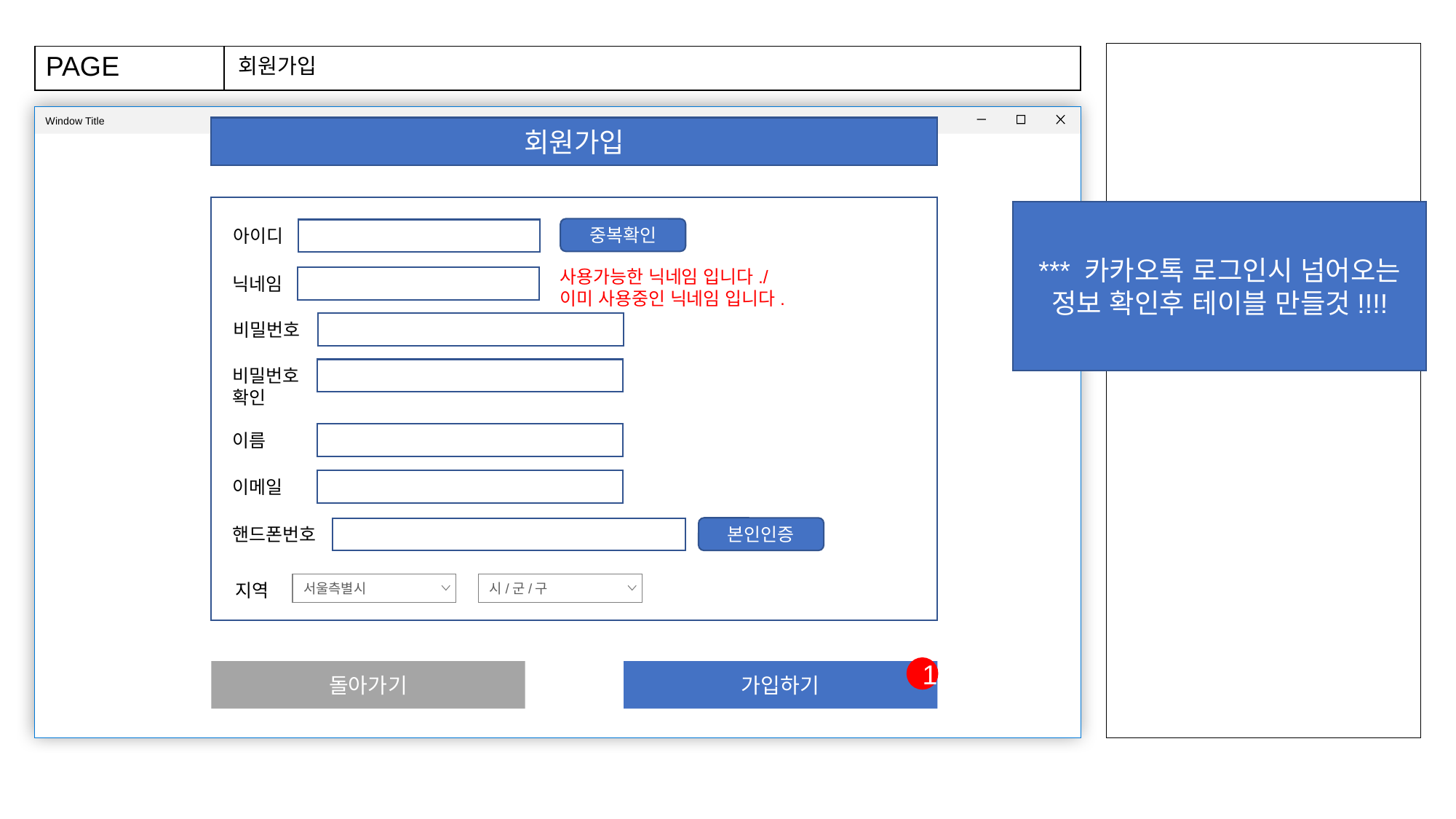

회원가입

회원가입

*** 카카오톡 로그인시 넘어오는 정보 확인후 테이블 만들것!!!!

중복확인
아이디

사용가능한 닉네임 입니다./
이미 사용중인 닉네임 입니다.
닉네임

비밀번호

비밀번호
확인

이름

이메일

핸드폰번호

본인인증
지역
서울측별시

시/군/구

1
돌아가기
가입하기